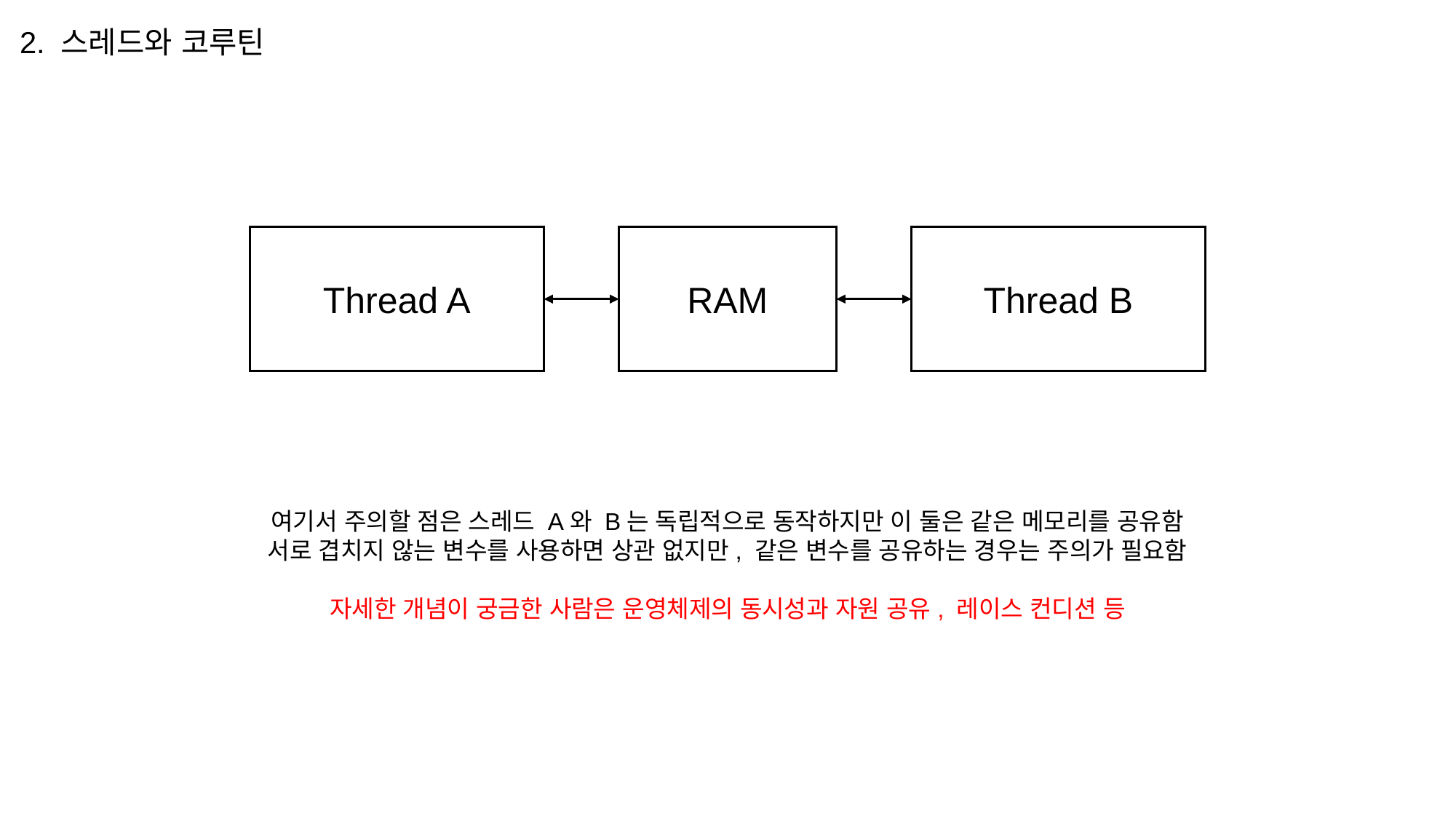

2. 스레드와 코루틴
Thread A
RAM
Thread B
여기서 주의할 점은 스레드 A와 B는 독립적으로 동작하지만 이 둘은 같은 메모리를 공유함
서로 겹치지 않는 변수를 사용하면 상관 없지만, 같은 변수를 공유하는 경우는 주의가 필요함

자세한 개념이 궁금한 사람은 운영체제의 동시성과 자원 공유, 레이스 컨디션 등